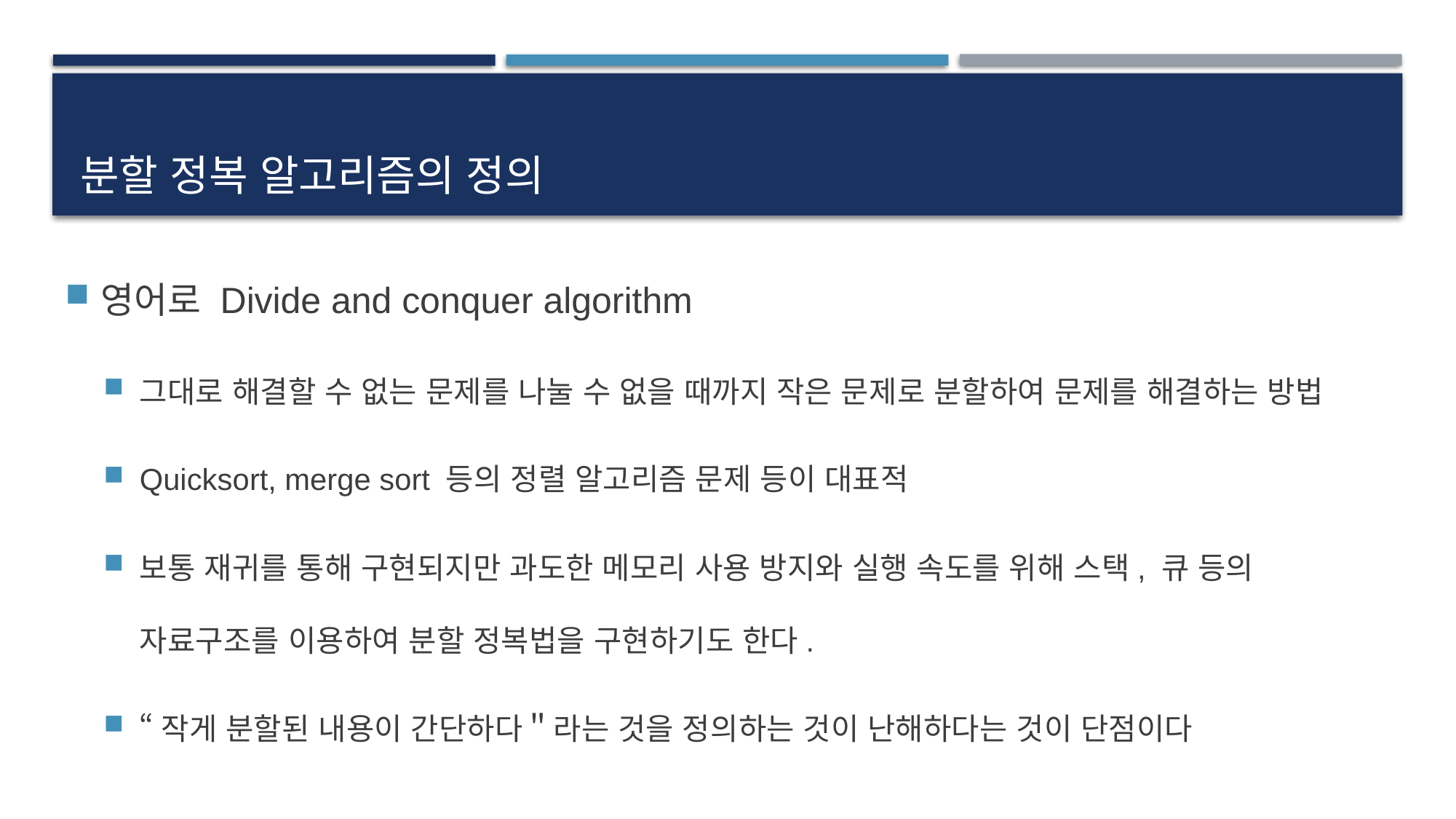

# 분할 정복 알고리즘의 정의
영어로 Divide and conquer algorithm
그대로 해결할 수 없는 문제를 나눌 수 없을 때까지 작은 문제로 분할하여 문제를 해결하는 방법
Quicksort, merge sort 등의 정렬 알고리즘 문제 등이 대표적
보통 재귀를 통해 구현되지만 과도한 메모리 사용 방지와 실행 속도를 위해 스택, 큐 등의 자료구조를 이용하여 분할 정복법을 구현하기도 한다.
“작게 분할된 내용이 간단하다＂라는 것을 정의하는 것이 난해하다는 것이 단점이다